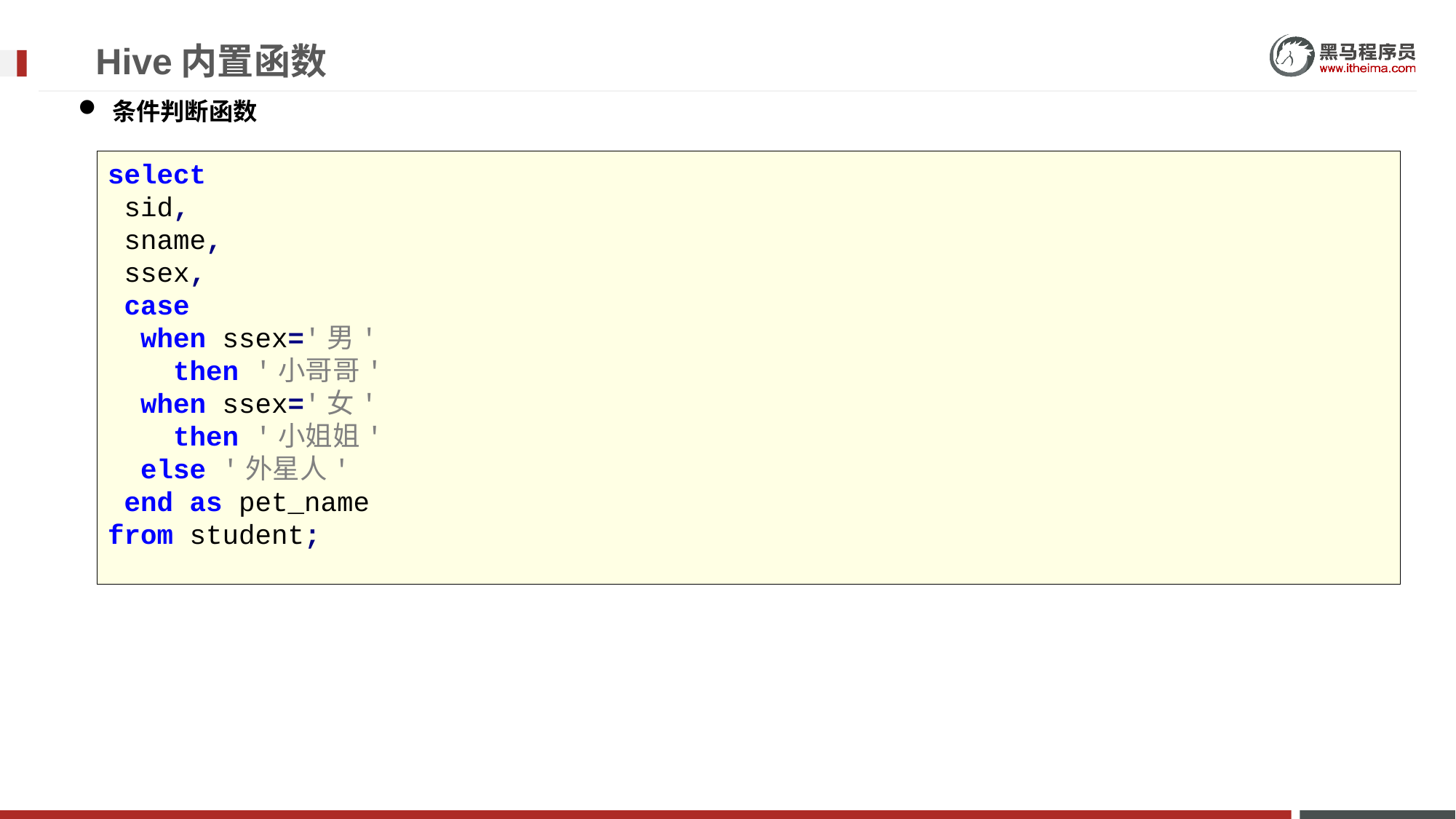

# Hive内置函数
条件判断函数
select
 sid,
 sname,
 ssex,
 case
  when ssex='男'
    then '小哥哥'
  when ssex='女'
    then '小姐姐'
  else '外星人'
 end as pet_name
from student;